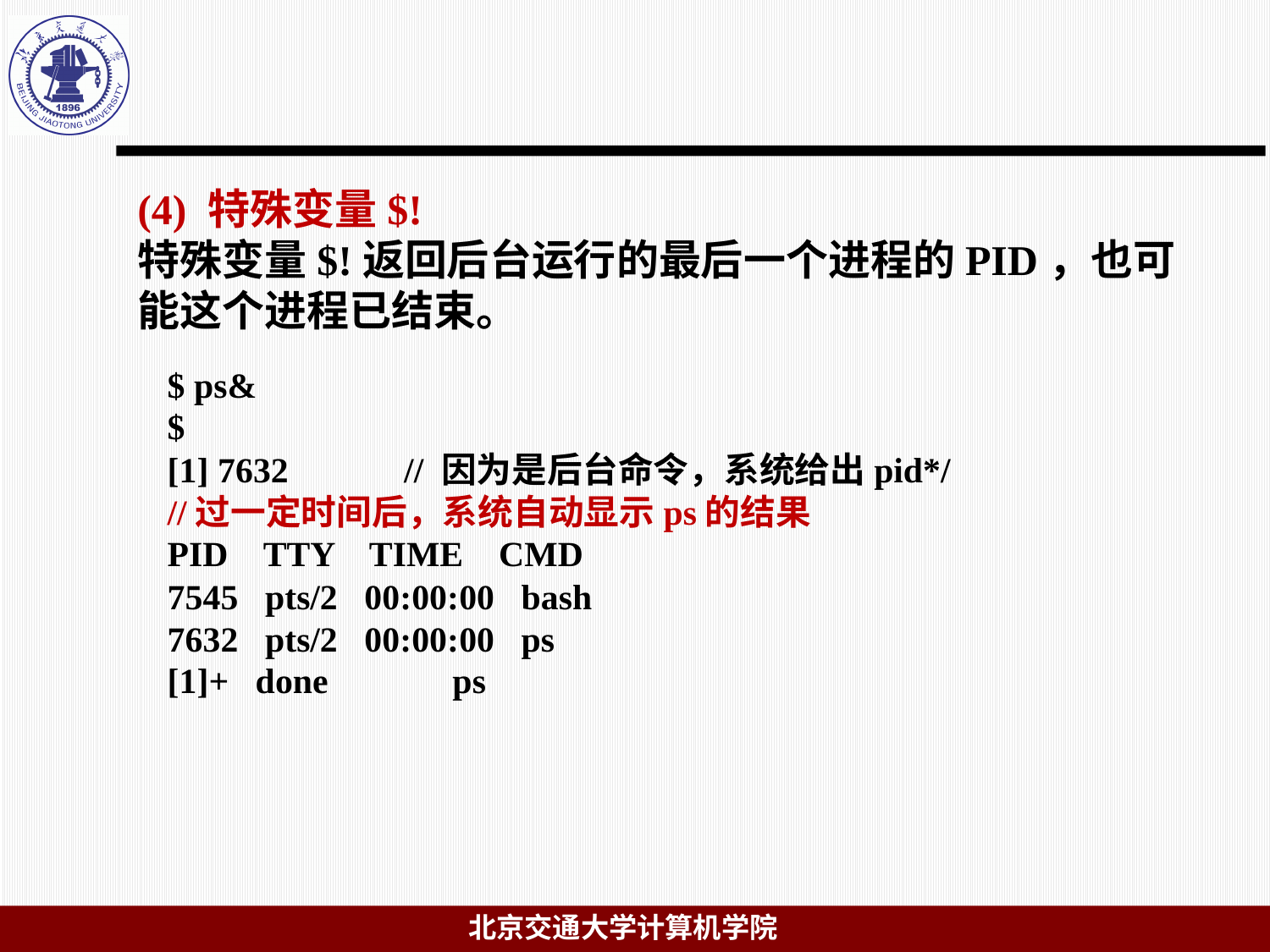

(4) 特殊变量$!
特殊变量$!返回后台运行的最后一个进程的PID，也可能这个进程已结束。
$ ps&
$
[1] 7632             // 因为是后台命令，系统给出pid*/
//过一定时间后，系统自动显示ps的结果
PID    TTY    TIME    CMD
7545   pts/2   00:00:00   bash
7632   pts/2   00:00:00   ps
[1]+   done              ps